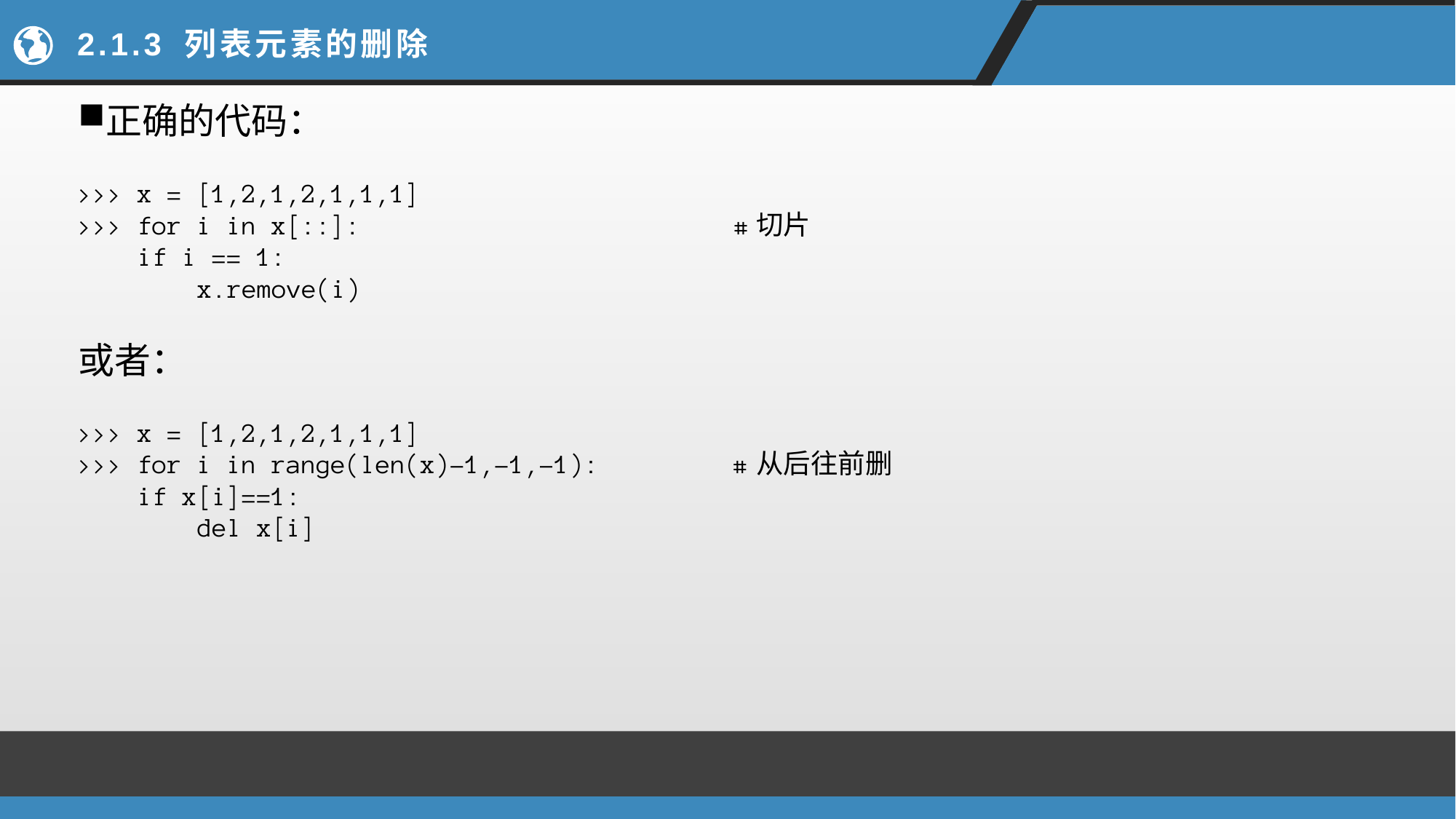

# 2.1.3 列表元素的删除

正确的代码：

>>> x = [1,2,1,2,1,1,1]
>>> for i in x[::]:                         #切片
    if i == 1:
	        x.remove(i)

或者：

>>> x = [1,2,1,2,1,1,1]
>>> for i in range(len(x)-1,-1,-1):         #从后往前删
    if x[i]==1:
        del x[i]